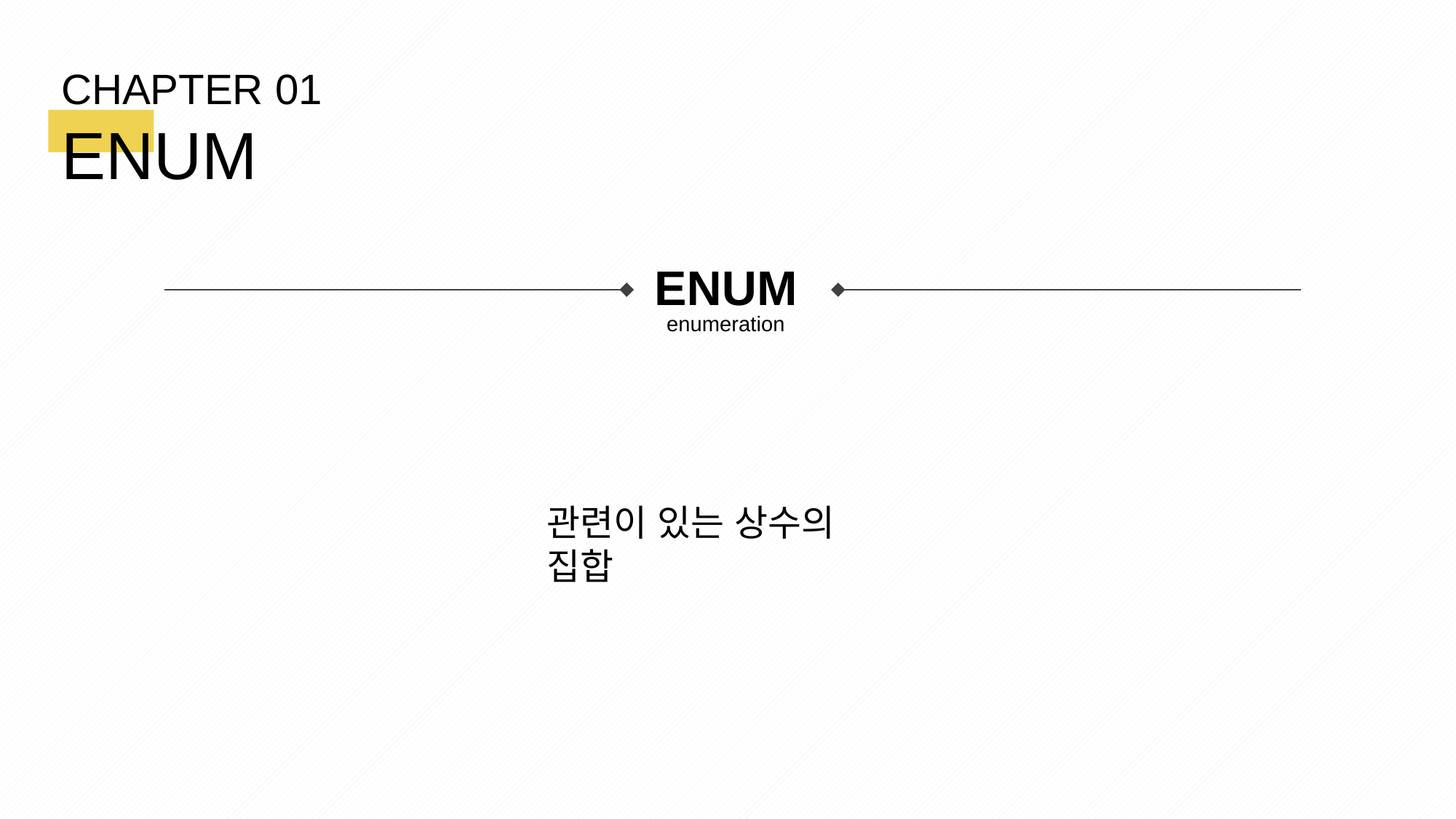

CHAPTER 01
ENUM

ENUM

enumeration
관련이 있는 상수의 집합